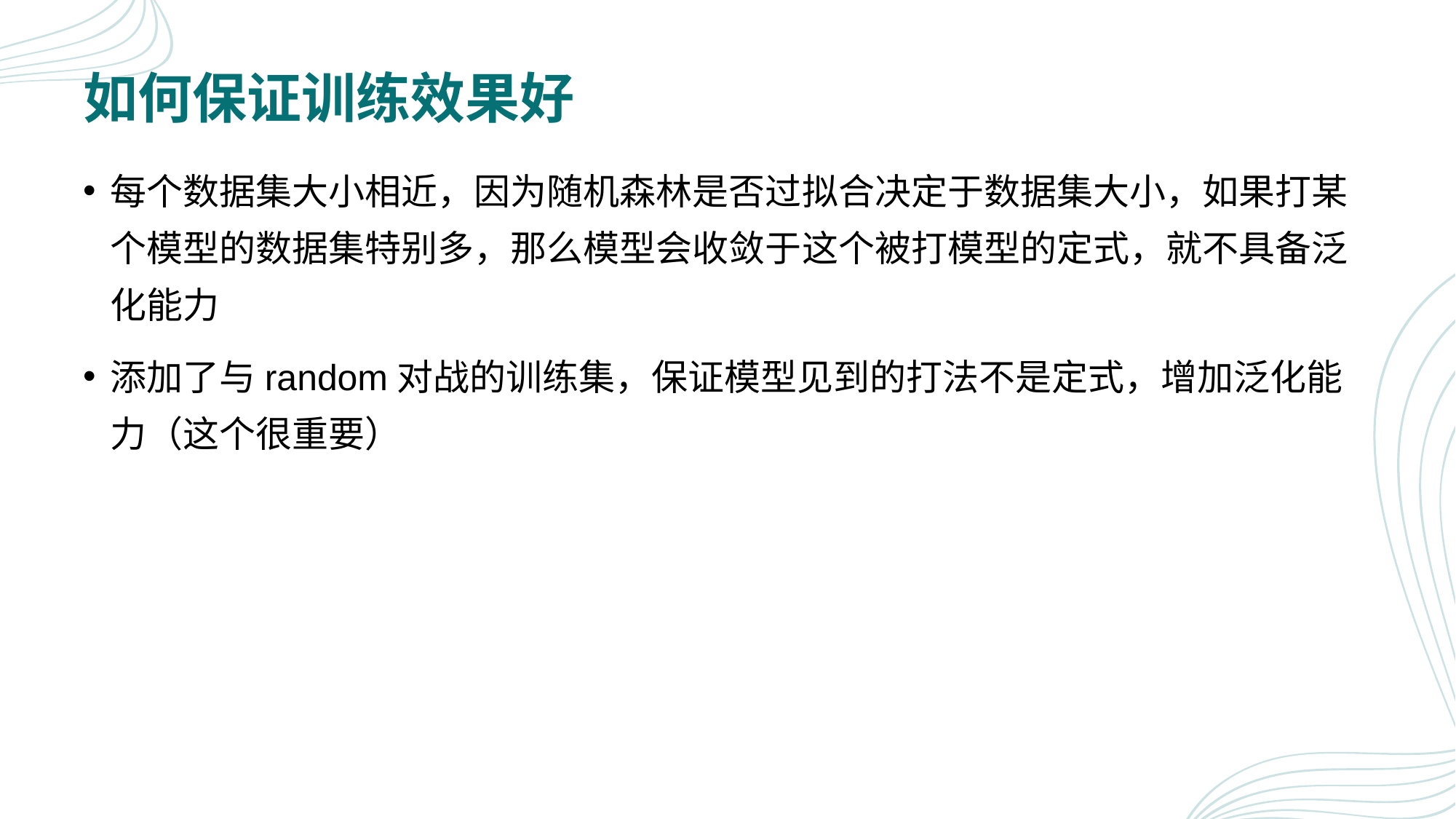

# 如何保证训练效果好
每个数据集大小相近，因为随机森林是否过拟合决定于数据集大小，如果打某个模型的数据集特别多，那么模型会收敛于这个被打模型的定式，就不具备泛化能力
添加了与random对战的训练集，保证模型见到的打法不是定式，增加泛化能力（这个很重要）